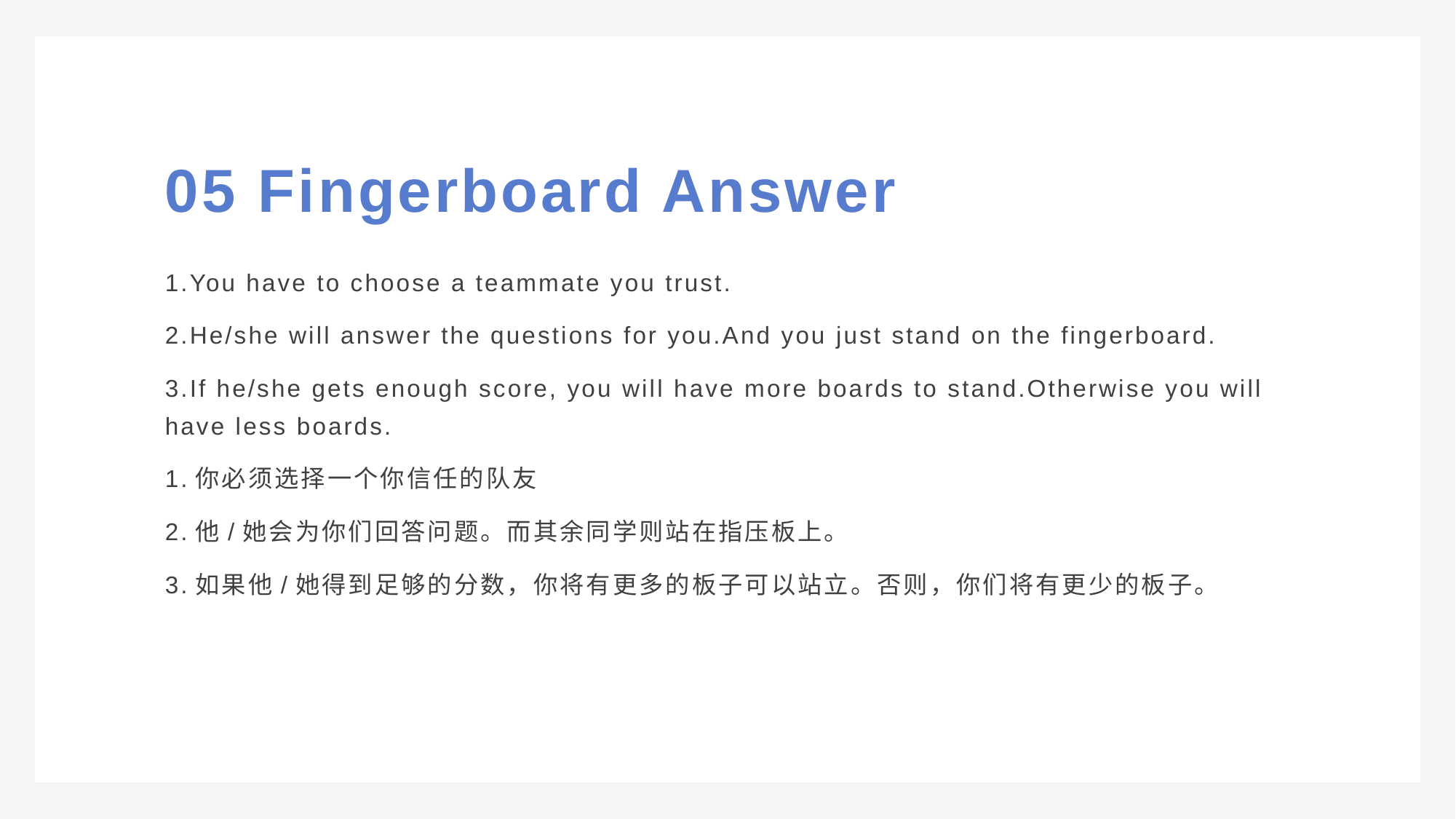

# 05 Fingerboard Answer
1.You have to choose a teammate you trust.
2.He/she will answer the questions for you.And you just stand on the fingerboard.
3.If he/she gets enough score, you will have more boards to stand.Otherwise you will have less boards.
1.你必须选择一个你信任的队友
2.他/她会为你们回答问题。而其余同学则站在指压板上。
3.如果他/她得到足够的分数，你将有更多的板子可以站立。否则，你们将有更少的板子。